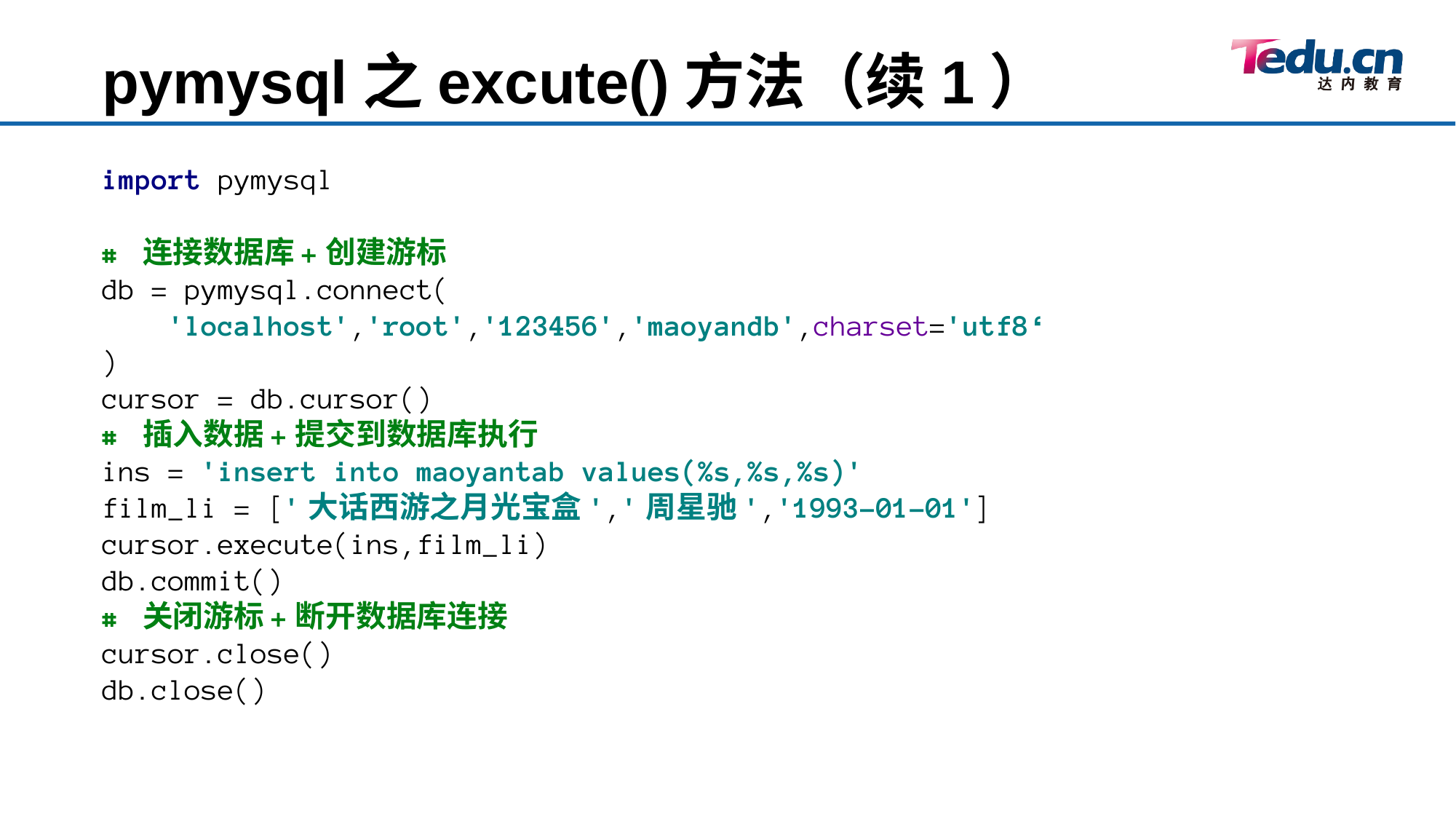

pymysql之excute()方法（续1）
import pymysql
# 连接数据库+创建游标
db = pymysql.connect(
    'localhost','root','123456','maoyandb',charset='utf8‘
)
cursor = db.cursor()
# 插入数据+提交到数据库执行
ins = 'insert into maoyantab values(%s,%s,%s)'
film_li = ['大话西游之月光宝盒','周星驰','1993-01-01']
cursor.execute(ins,film_li)
db.commit()
# 关闭游标+断开数据库连接
cursor.close()
db.close()